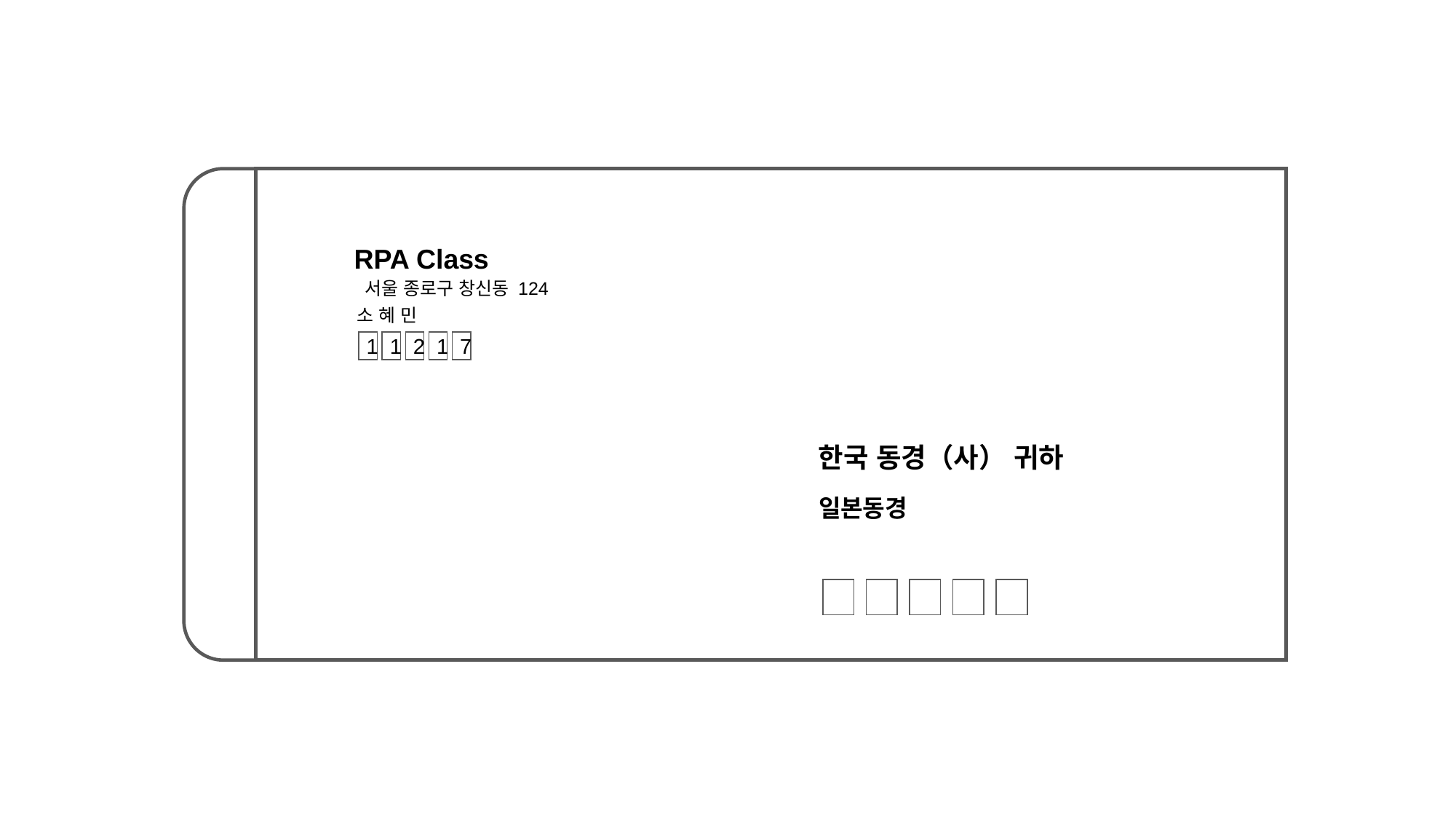

RPA Class
서울 종로구 창신동 124
소 혜 민
1
1
2
1
7
한국 동경（사） 귀하
일본동경